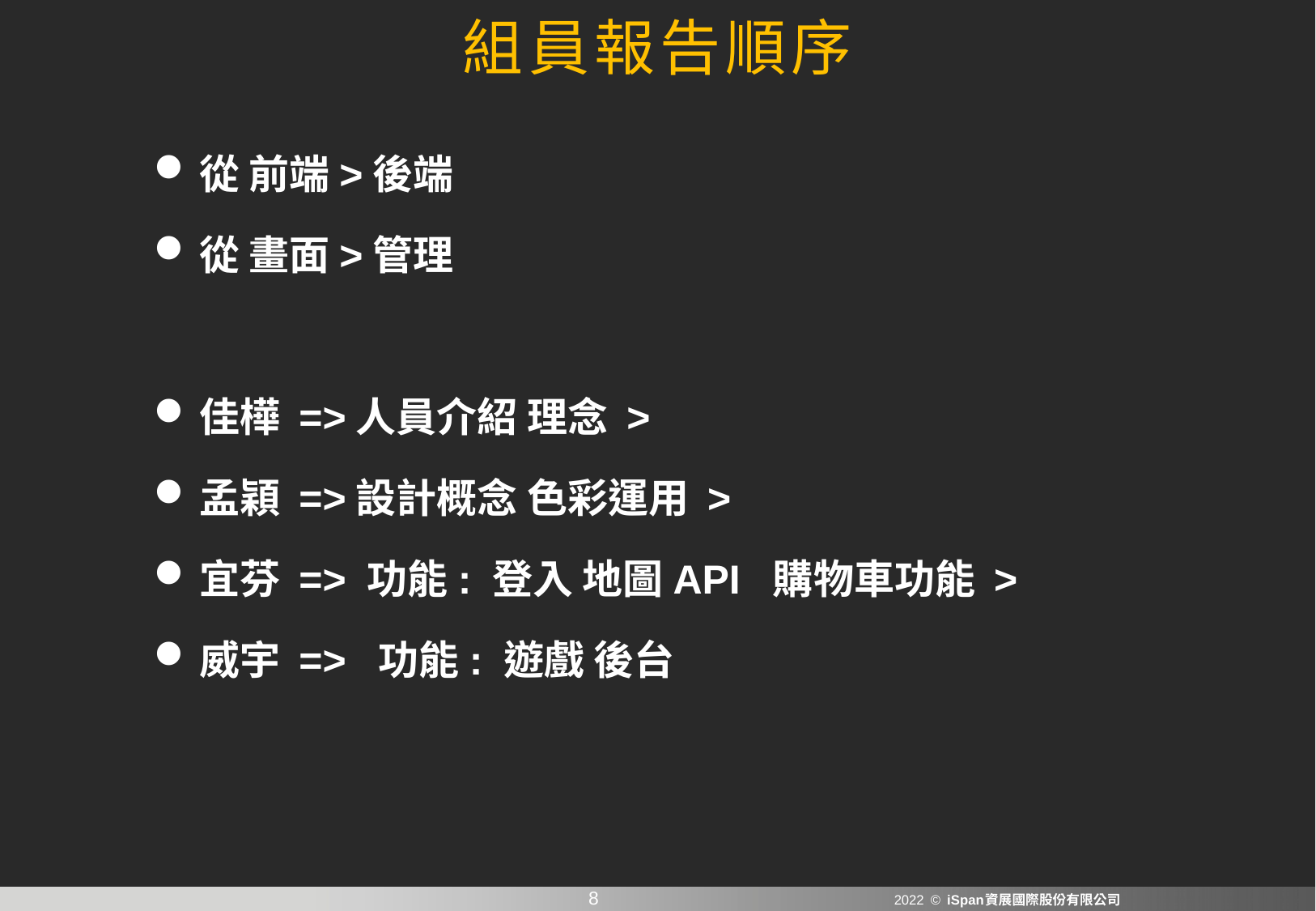

組員報告順序
從 前端>後端
從 畫面>管理

佳樺 =>人員介紹 理念 >
孟穎 =>設計概念 色彩運用 >
宜芬 => 功能: 登入 地圖API  購物車功能 >
威宇 =>  功能: 遊戲 後台